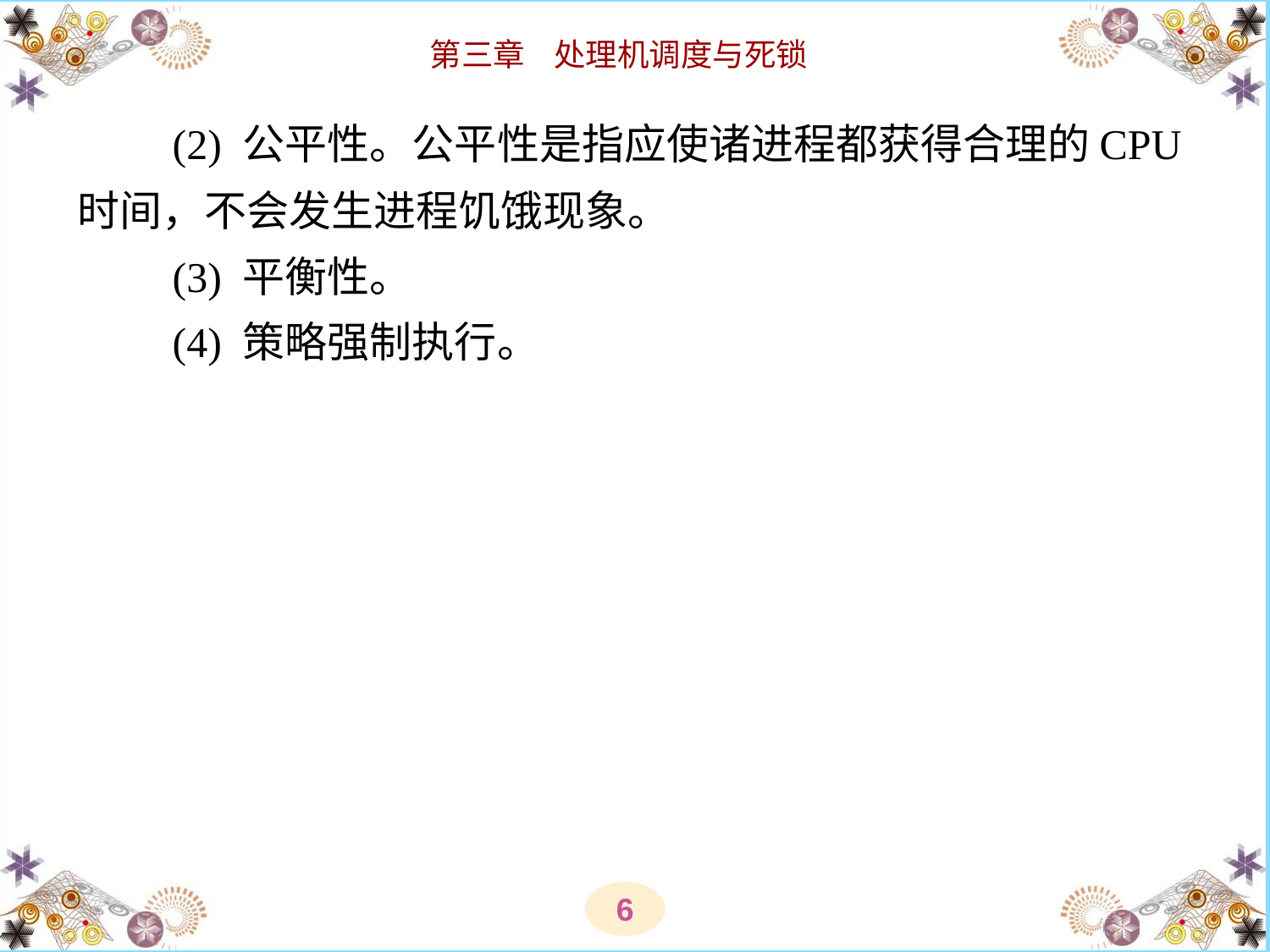

# (2) 公平性。公平性是指应使诸进程都获得合理的CPU 时间，不会发生进程饥饿现象。 　　(3) 平衡性。 　　(4) 策略强制执行。